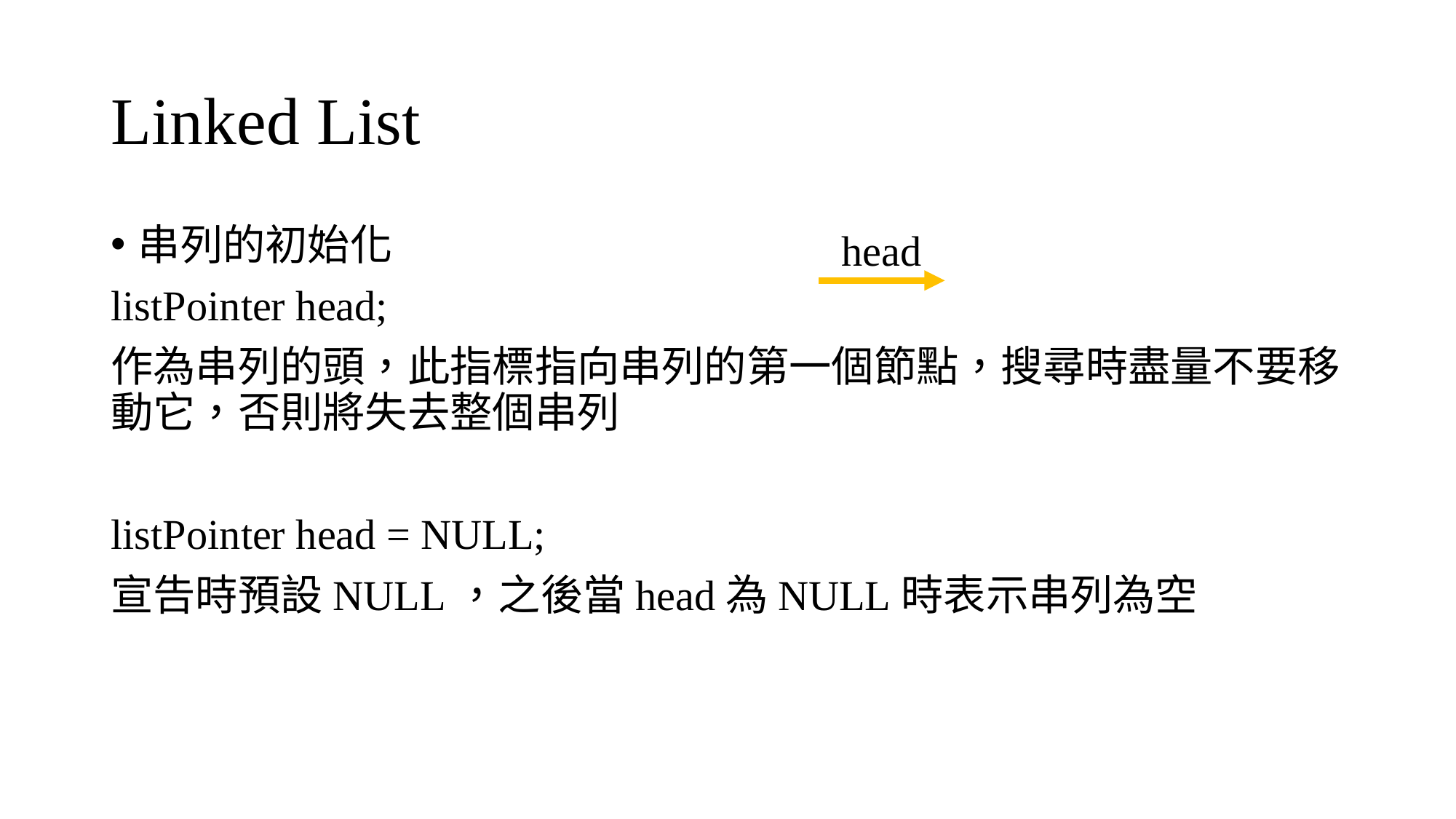

# Linked List
串列的初始化
listPointer head;
作為串列的頭，此指標指向串列的第一個節點，搜尋時盡量不要移動它，否則將失去整個串列

listPointer head = NULL;
宣告時預設NULL，之後當head為NULL時表示串列為空
head